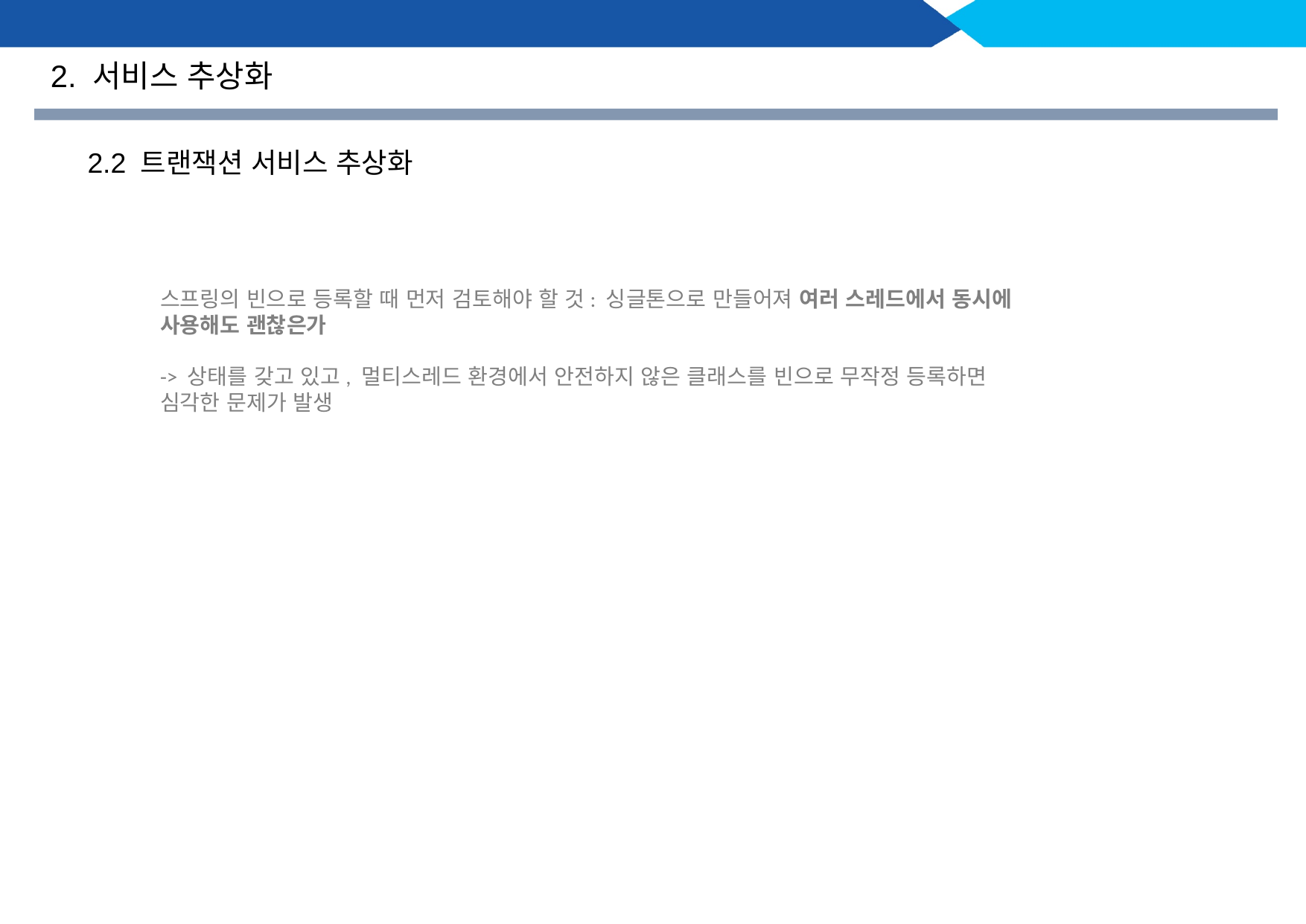

2. 서비스 추상화
2.2 트랜잭션 서비스 추상화
스프링의 빈으로 등록할 때 먼저 검토해야 할 것: 싱글톤으로 만들어져 여러 스레드에서 동시에 사용해도 괜찮은가

-> 상태를 갖고 있고, 멀티스레드 환경에서 안전하지 않은 클래스를 빈으로 무작정 등록하면 심각한 문제가 발생